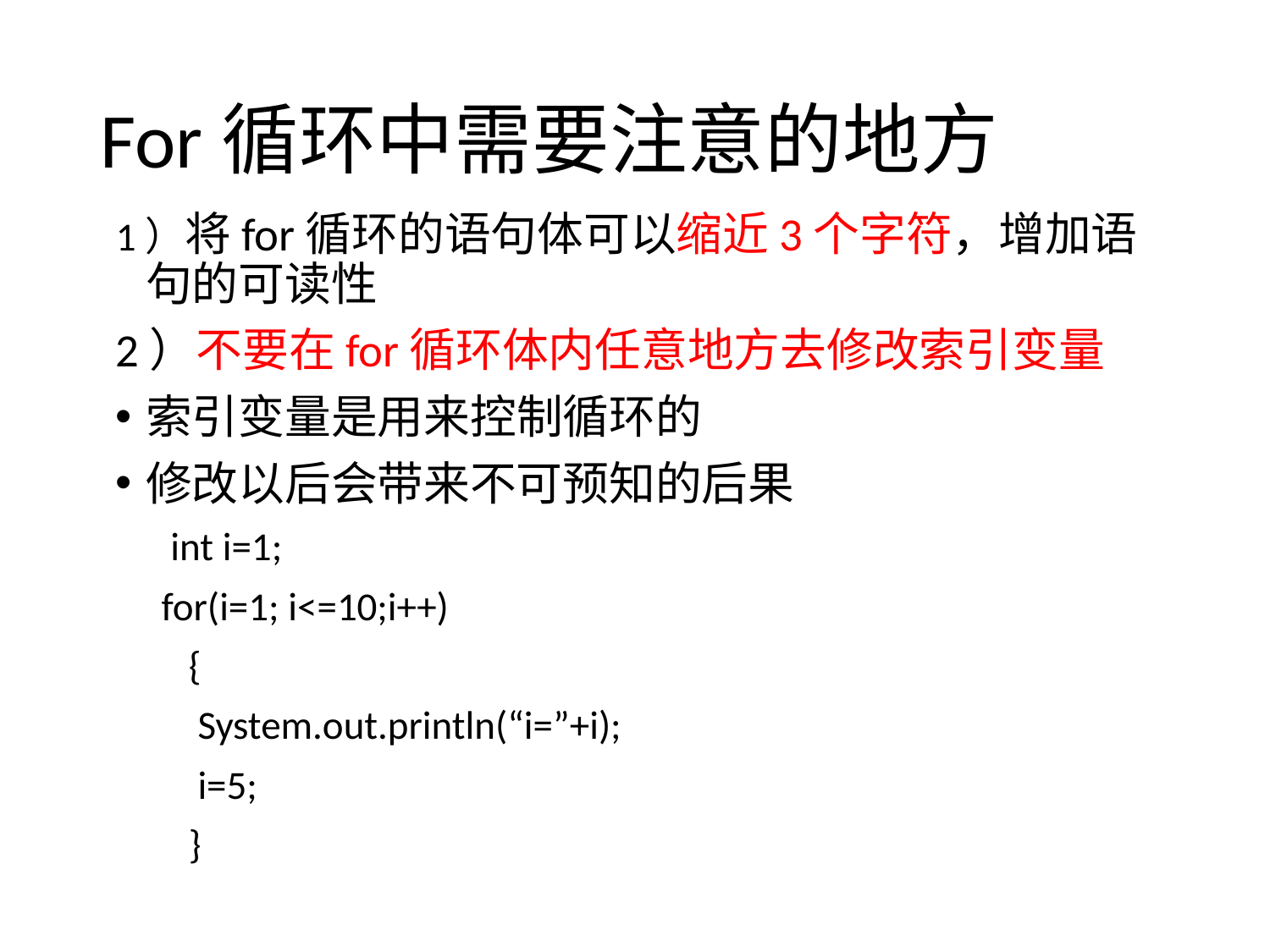

For循环中需要注意的地方
1）将for循环的语句体可以缩近3个字符，增加语句的可读性
2）不要在for循环体内任意地方去修改索引变量
索引变量是用来控制循环的
修改以后会带来不可预知的后果
      int i=1;
     for(i=1; i<=10;i++)
        {
         System.out.println(“i=”+i);
         i=5;
        }